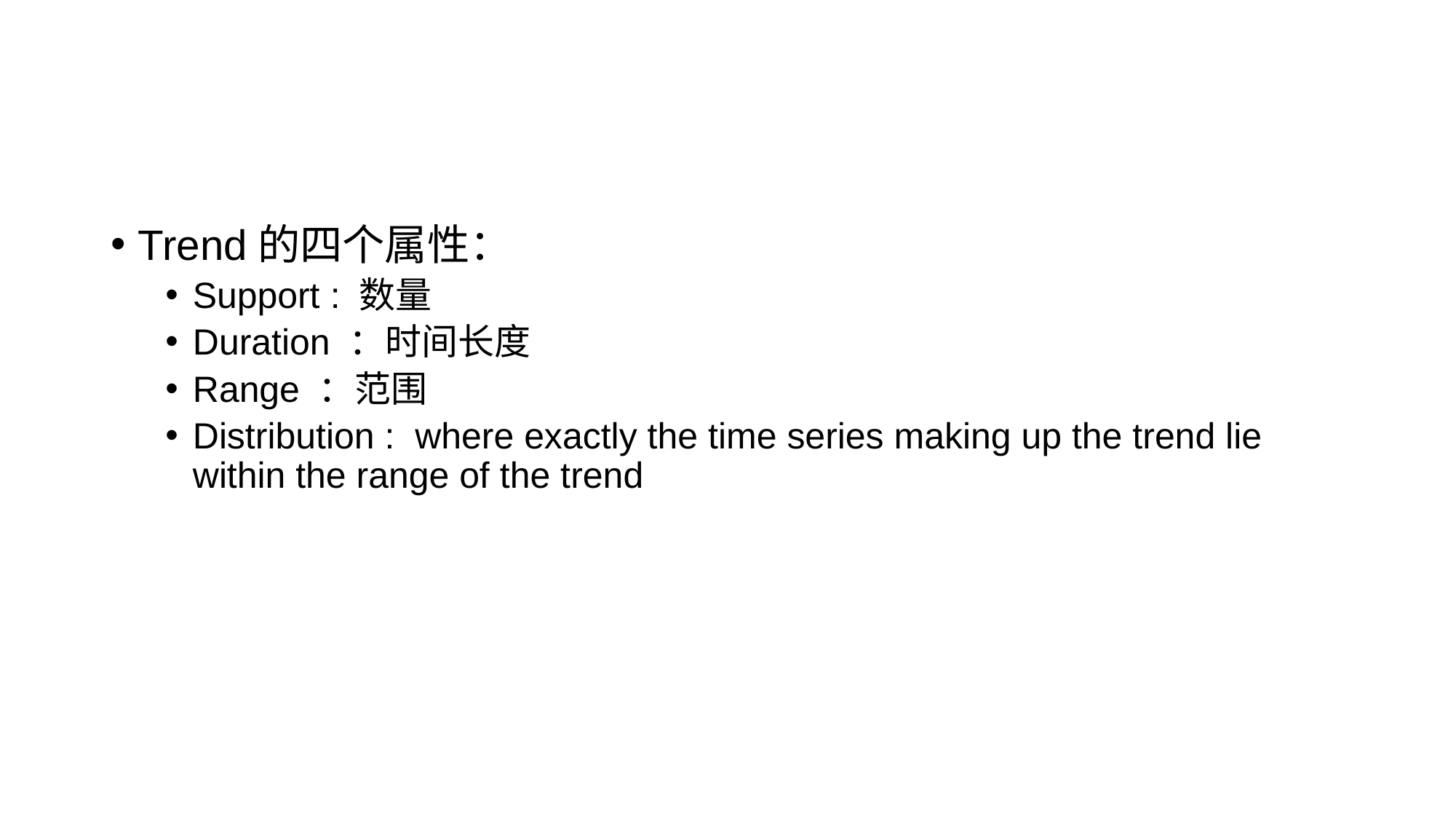

#
Trend的四个属性：
Support : 数量
Duration ：时间长度
Range ：范围
Distribution :  where exactly the time series making up the trend lie within the range of the trend